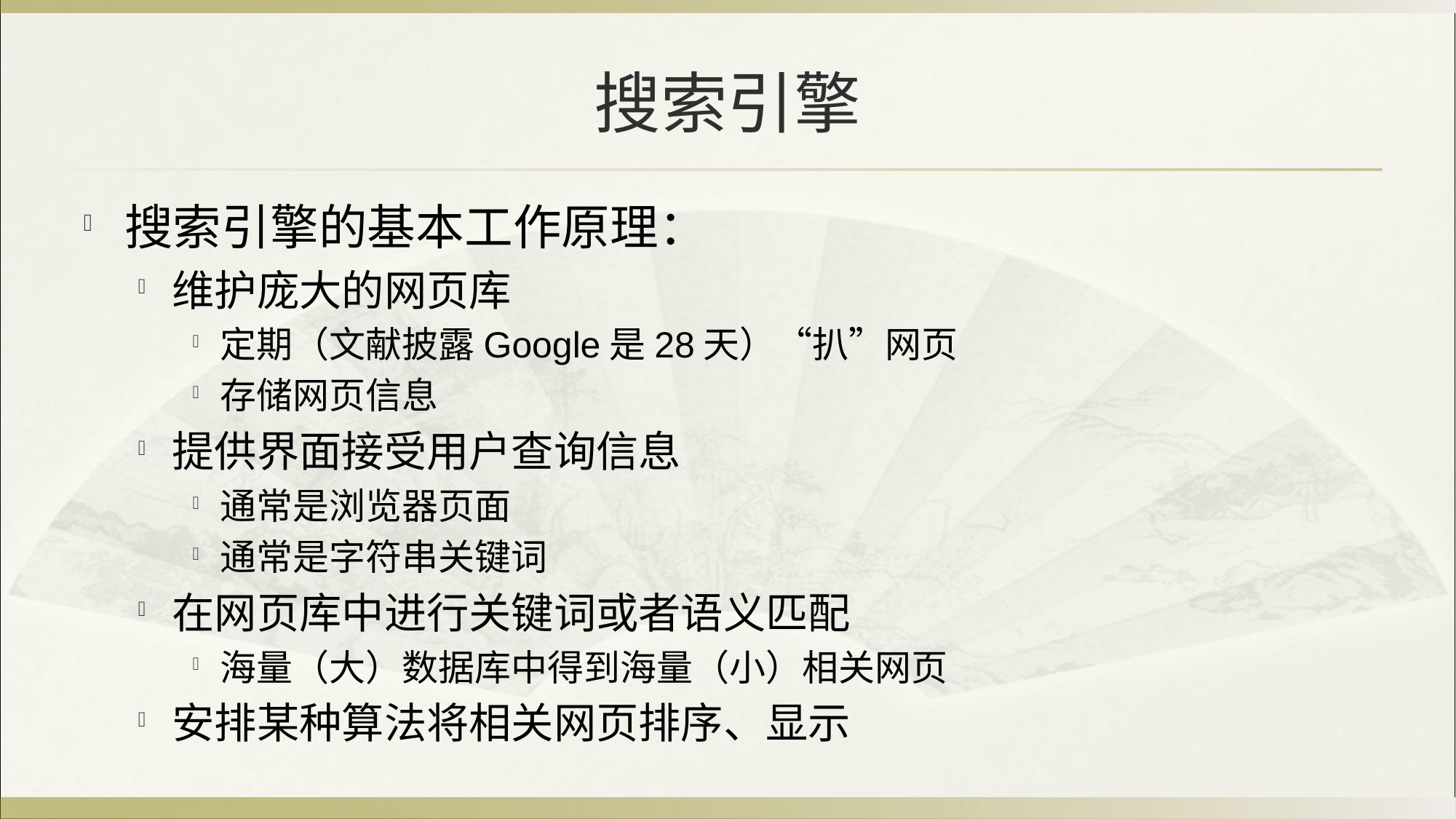

# 搜索引擎
搜索引擎的基本工作原理：
维护庞大的网页库
定期（文献披露Google是28天）“扒”网页
存储网页信息
提供界面接受用户查询信息
通常是浏览器页面
通常是字符串关键词
在网页库中进行关键词或者语义匹配
海量（大）数据库中得到海量（小）相关网页
安排某种算法将相关网页排序、显示